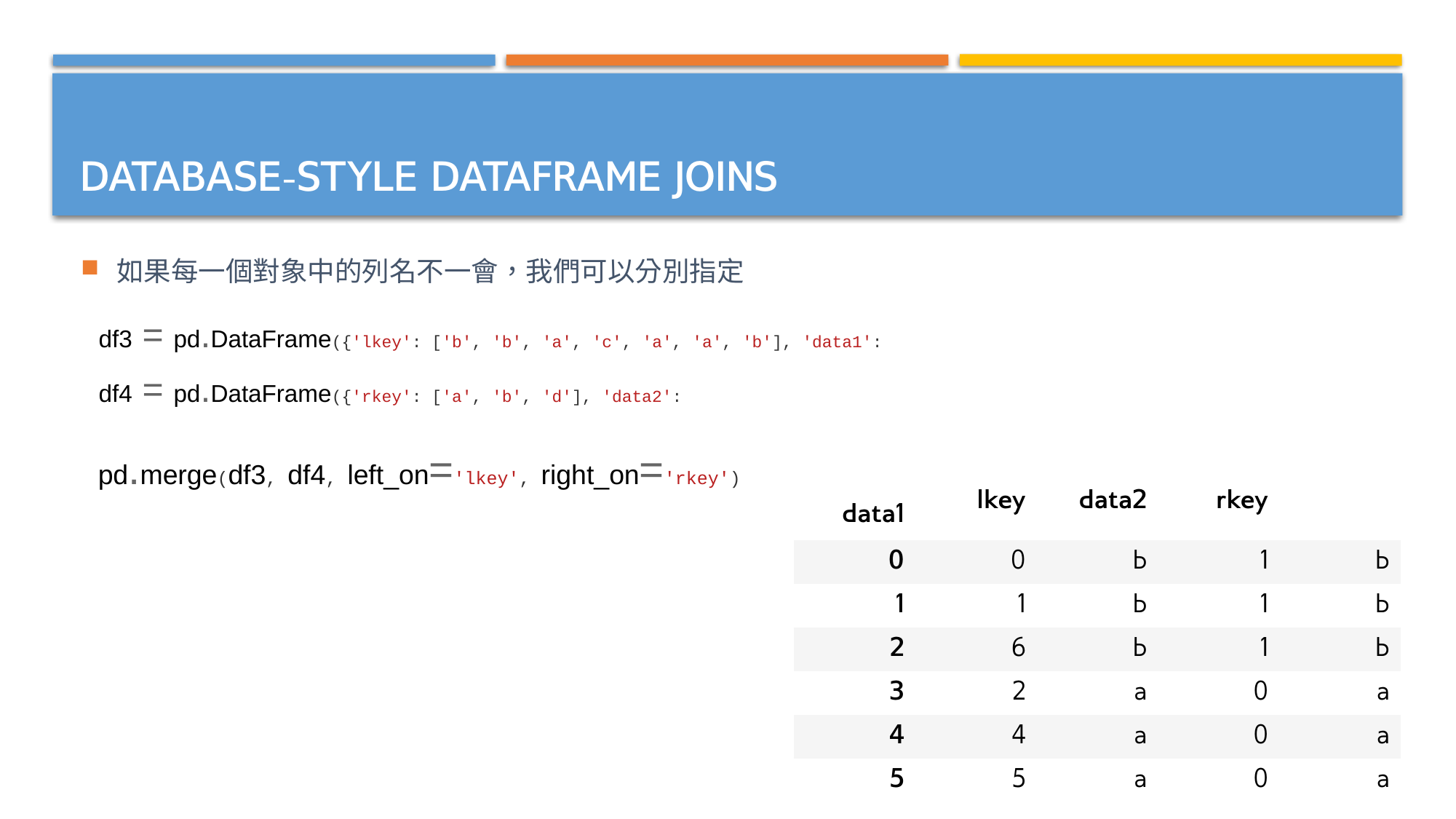

如果每一個對象中的列名不一會，我們可以分別指定
# Database-Style DataFrame Joins
df3 = pd.DataFrame({'lkey': ['b', 'b', 'a', 'c', 'a', 'a', 'b'], 'data1':
df4 = pd.DataFrame({'rkey': ['a', 'b', 'd'], 'data2':

pd.merge(df3, df4, left_on='lkey', right_on='rkey')
| data1 | lkey | data2 | rkey |  |
| --- | --- | --- | --- | --- |
| 0 | 0 | b | 1 | b |
| 1 | 1 | b | 1 | b |
| 2 | 6 | b | 1 | b |
| 3 | 2 | a | 0 | a |
| 4 | 4 | a | 0 | a |
| 5 | 5 | a | 0 | a |